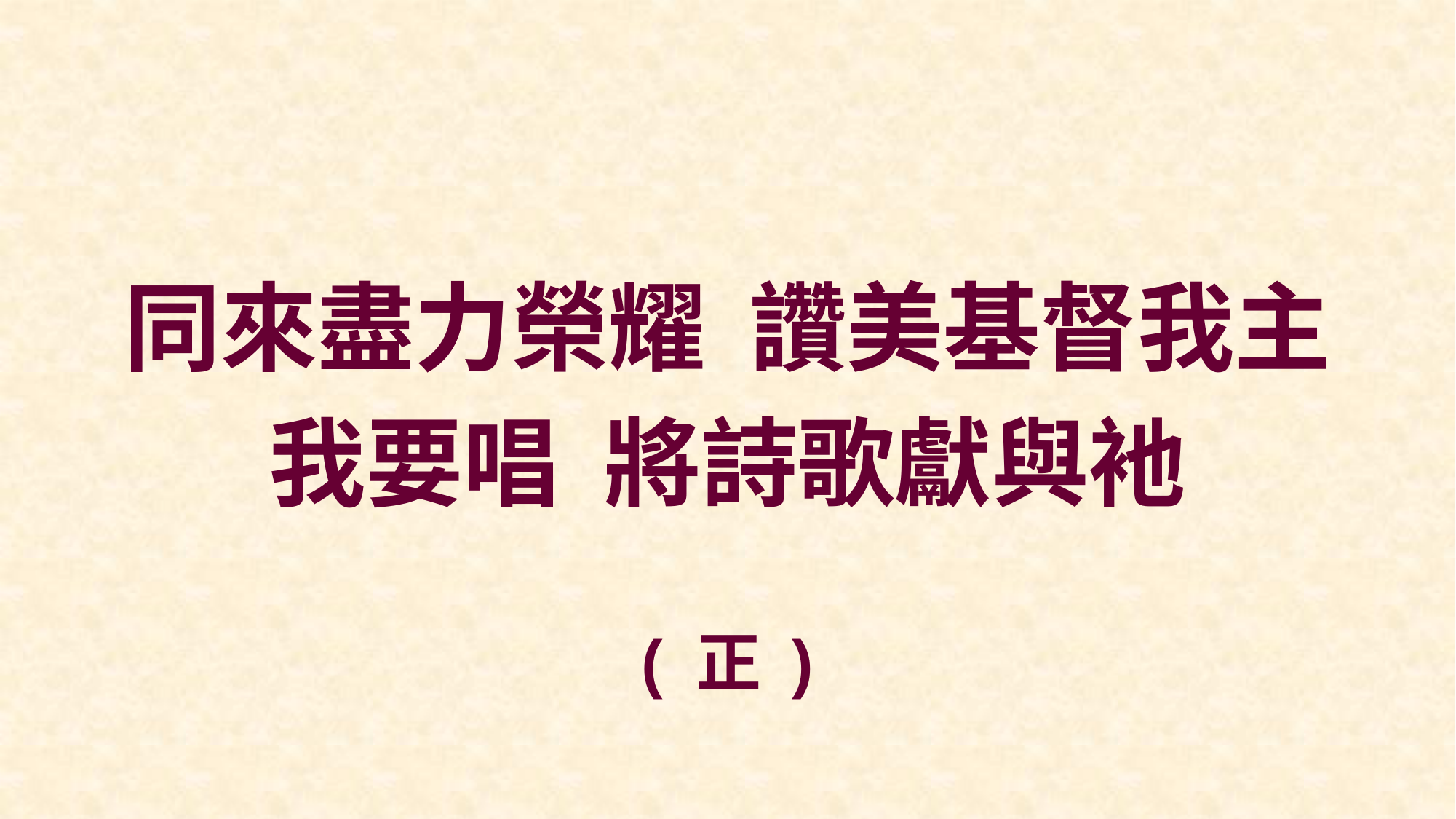

同來盡力榮耀  讚美基督我主
我要唱  將詩歌獻與衪
( 正 )